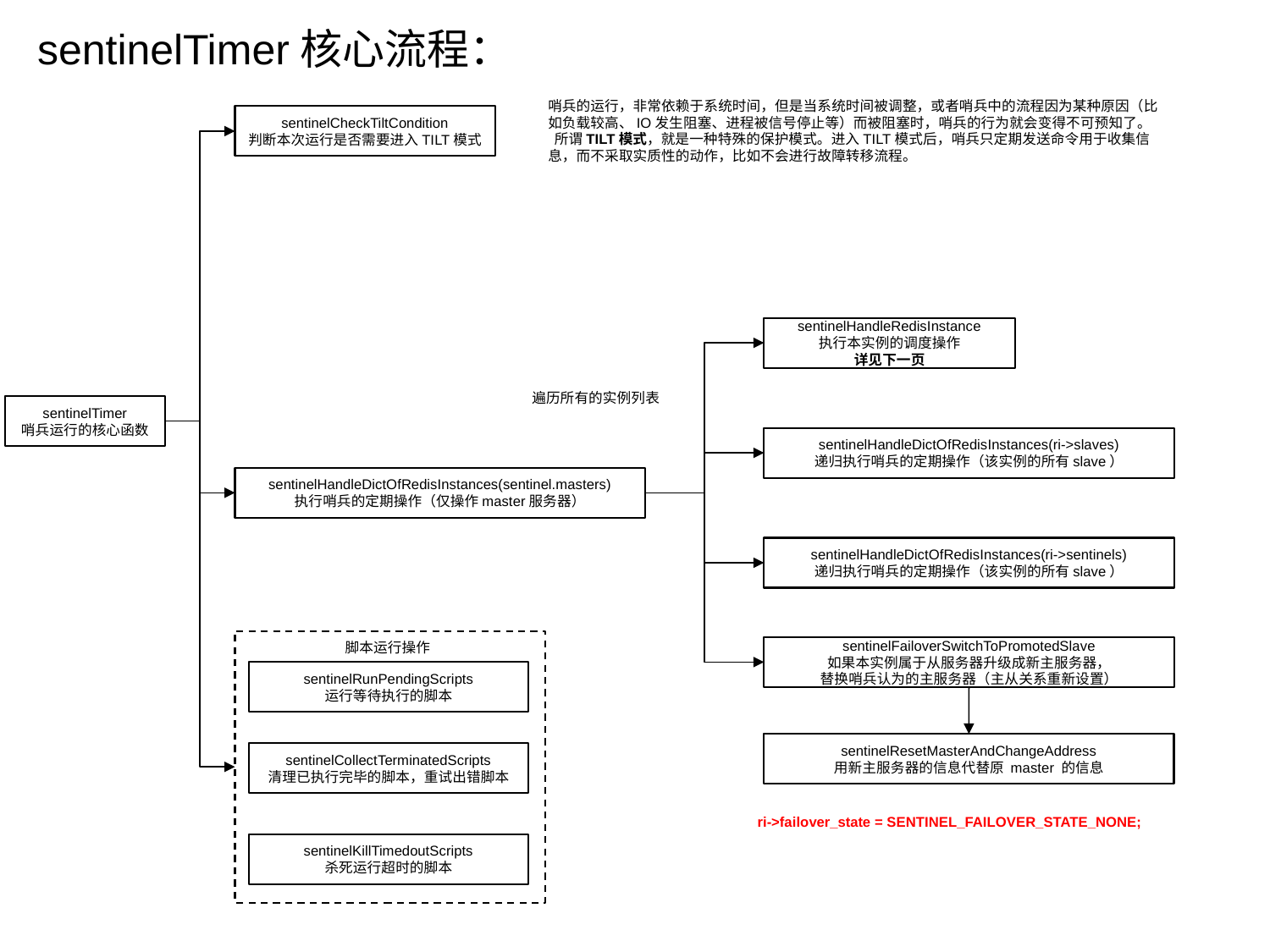

sentinelTimer核心流程：
哨兵的运行，非常依赖于系统时间，但是当系统时间被调整，或者哨兵中的流程因为某种原因（比如负载较高、IO发生阻塞、进程被信号停止等）而被阻塞时，哨兵的行为就会变得不可预知了。
 所谓TILT模式，就是一种特殊的保护模式。进入TILT模式后，哨兵只定期发送命令用于收集信息，而不采取实质性的动作，比如不会进行故障转移流程。
sentinelCheckTiltCondition
判断本次运行是否需要进入TILT模式
sentinelHandleRedisInstance
执行本实例的调度操作
详见下一页
遍历所有的实例列表
sentinelHandleDictOfRedisInstances(ri->slaves)
递归执行哨兵的定期操作（该实例的所有slave）
sentinelHandleDictOfRedisInstances(sentinel.masters)
执行哨兵的定期操作（仅操作master服务器）
sentinelHandleDictOfRedisInstances(ri->sentinels)
递归执行哨兵的定期操作（该实例的所有slave）
sentinelFailoverSwitchToPromotedSlave
如果本实例属于从服务器升级成新主服务器，
替换哨兵认为的主服务器（主从关系重新设置）
sentinelTimer
哨兵运行的核心函数
脚本清理操作
sentinelRunPendingScripts
运行等待执行的脚本
sentinelCollectTerminatedScripts
清理已执行完毕的脚本，重试出错脚本
sentinelKillTimedoutScripts
杀死运行超时的脚本
脚本运行操作
sentinelResetMasterAndChangeAddress
用新主服务器的信息代替原 master 的信息
ri->failover_state = SENTINEL_FAILOVER_STATE_NONE;